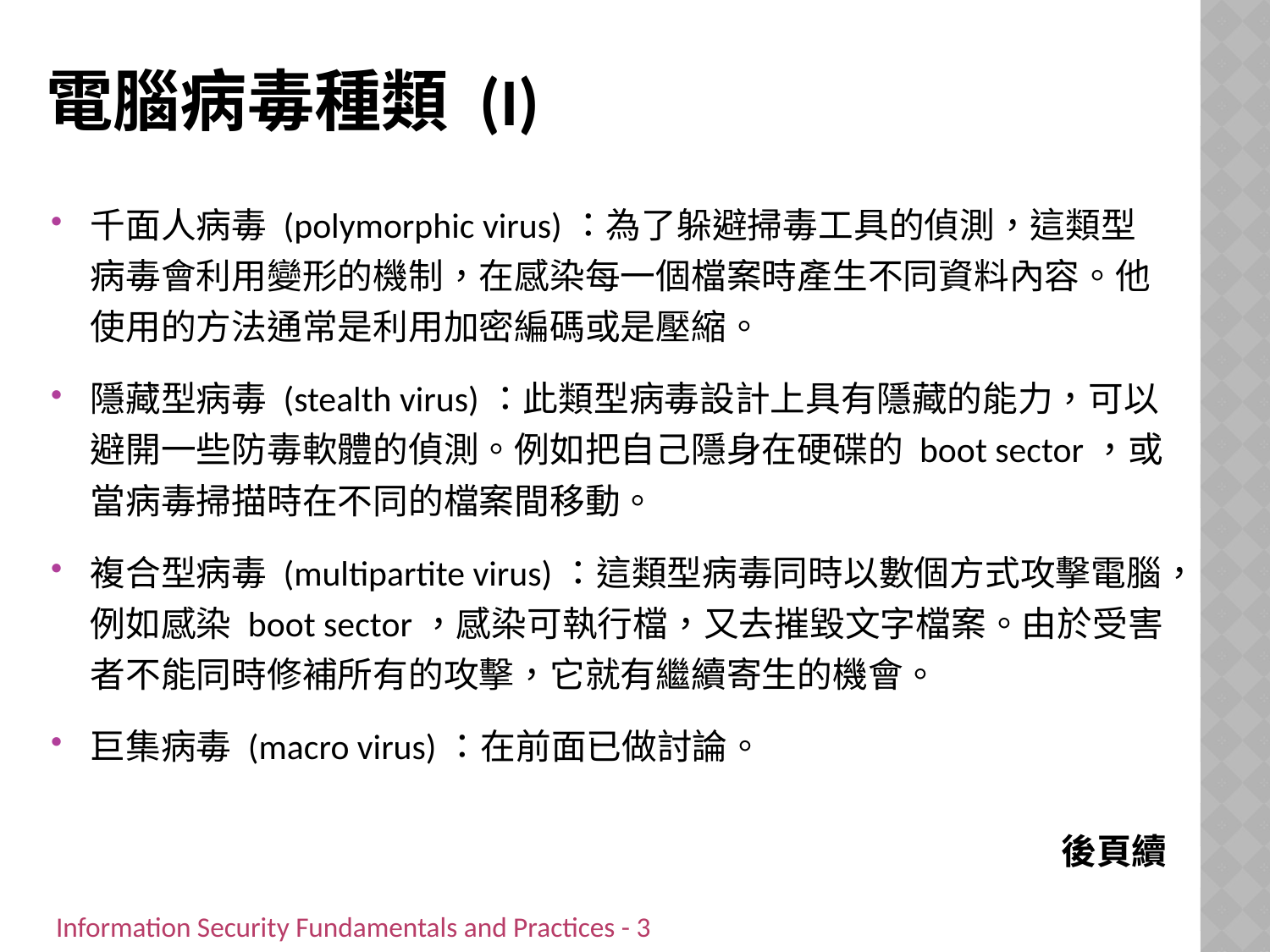

# 電腦病毒種類 (I)
千面人病毒 (polymorphic virus)：為了躲避掃毒工具的偵測，這類型病毒會利用變形的機制，在感染每一個檔案時產生不同資料內容。他使用的方法通常是利用加密編碼或是壓縮。
隱藏型病毒 (stealth virus)：此類型病毒設計上具有隱藏的能力，可以避開一些防毒軟體的偵測。例如把自己隱身在硬碟的 boot sector，或當病毒掃描時在不同的檔案間移動。
複合型病毒 (multipartite virus)：這類型病毒同時以數個方式攻擊電腦，例如感染 boot sector，感染可執行檔，又去摧毀文字檔案。由於受害者不能同時修補所有的攻擊，它就有繼續寄生的機會。
巨集病毒 (macro virus)：在前面已做討論。
後頁續